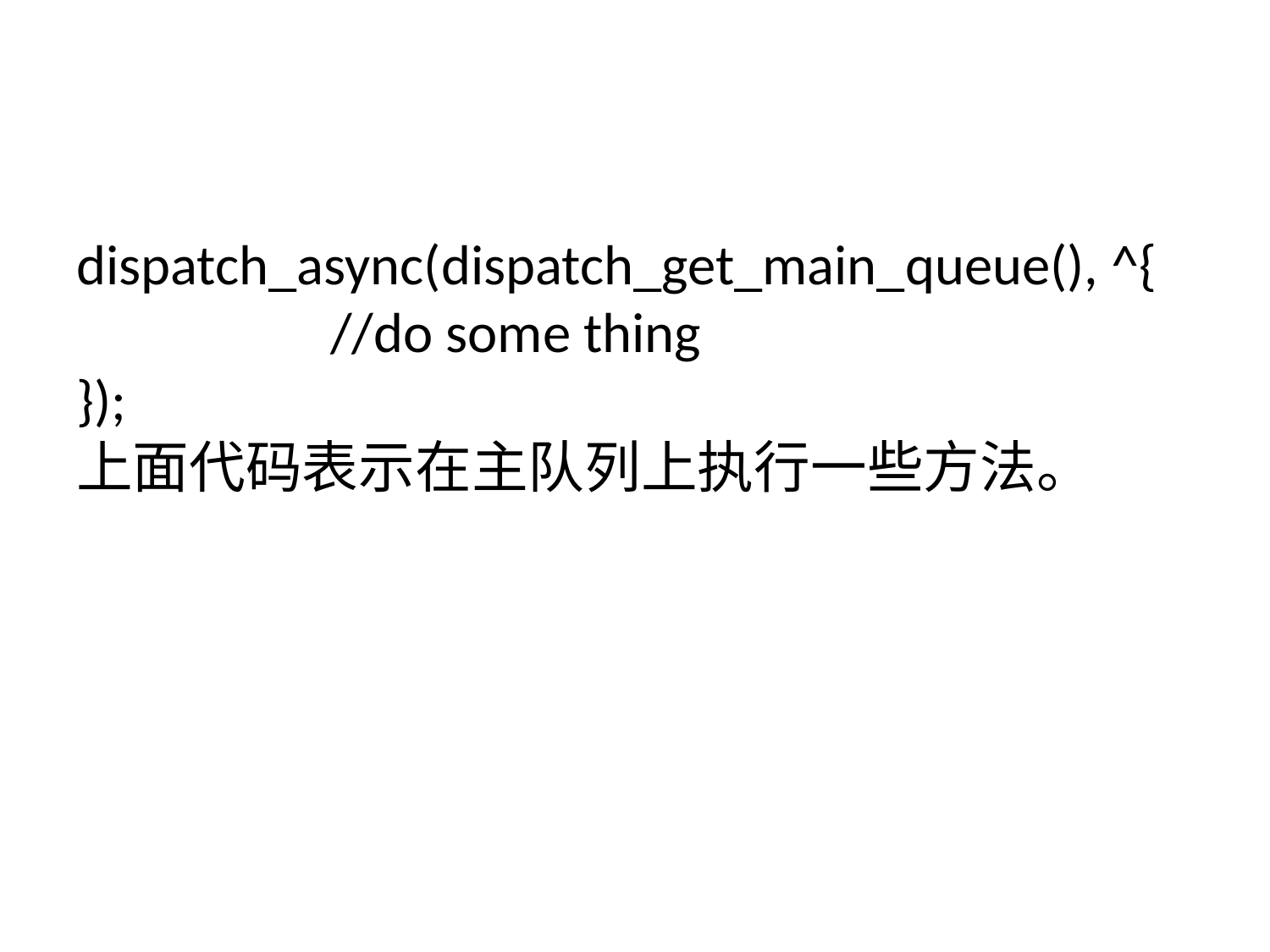

dispatch_async(dispatch_get_main_queue(), ^{
		//do some thing
});
上面代码表示在主队列上执行一些方法。